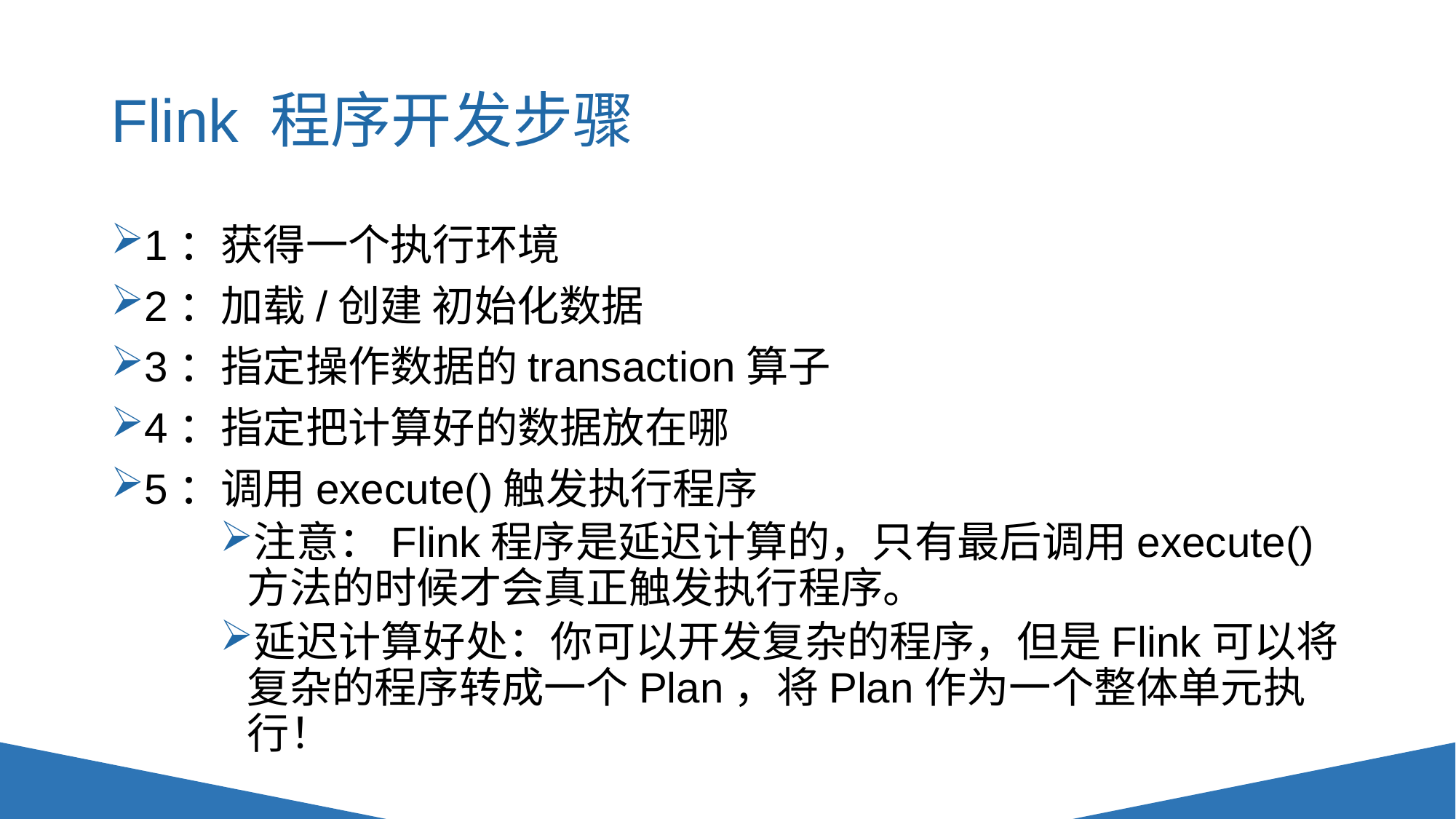

# Flink 程序开发步骤
1：获得一个执行环境
2：加载/创建 初始化数据
3：指定操作数据的transaction算子
4：指定把计算好的数据放在哪
5：调用execute()触发执行程序
注意：Flink程序是延迟计算的，只有最后调用execute()方法的时候才会真正触发执行程序。
延迟计算好处：你可以开发复杂的程序，但是Flink可以将复杂的程序转成一个Plan，将Plan作为一个整体单元执行！